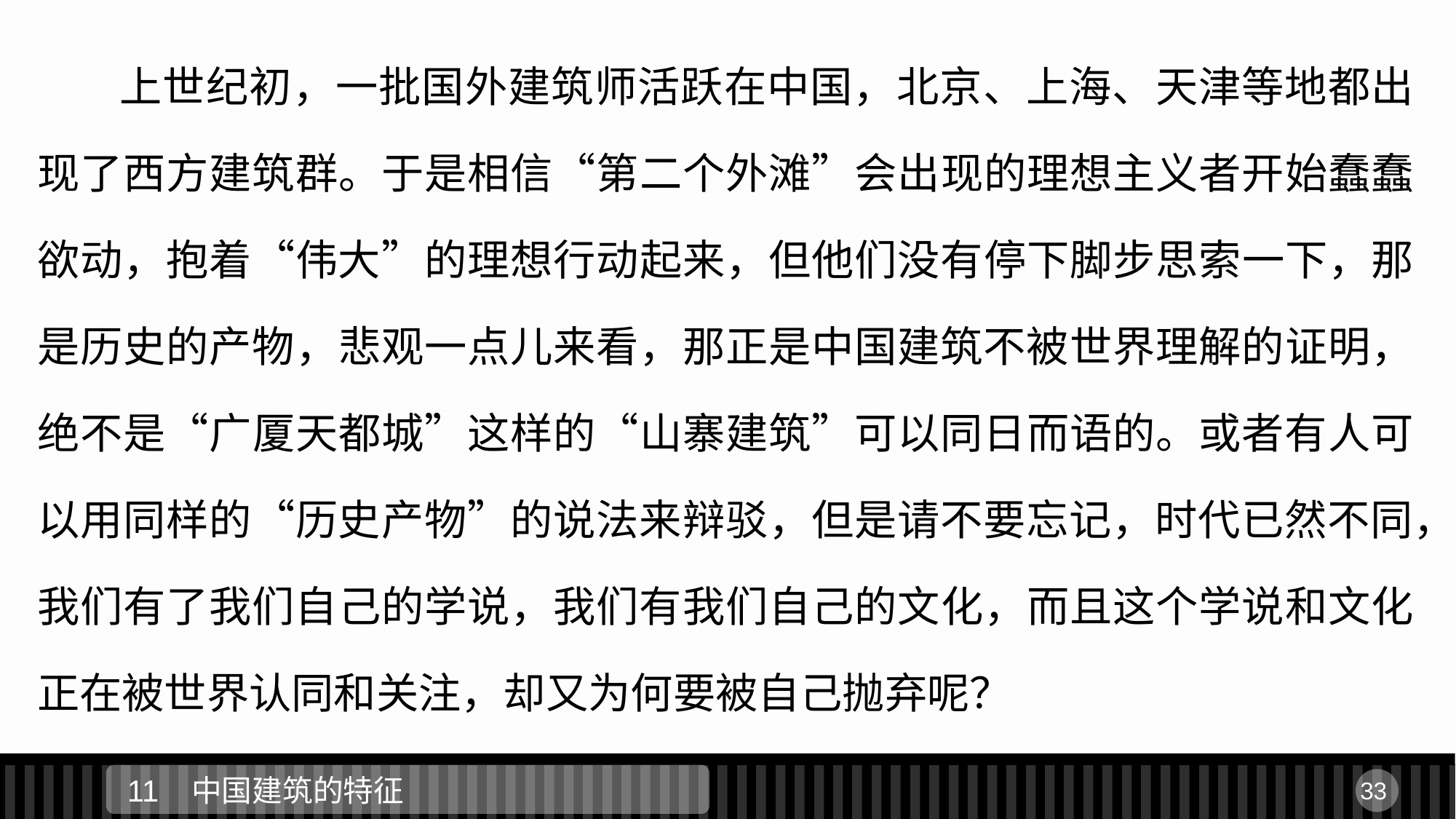

上世纪初，一批国外建筑师活跃在中国，北京、上海、天津等地都出现了西方建筑群。于是相信“第二个外滩”会出现的理想主义者开始蠢蠢欲动，抱着“伟大”的理想行动起来，但他们没有停下脚步思索一下，那是历史的产物，悲观一点儿来看，那正是中国建筑不被世界理解的证明，绝不是“广厦天都城”这样的“山寨建筑”可以同日而语的。或者有人可以用同样的“历史产物”的说法来辩驳，但是请不要忘记，时代已然不同，我们有了我们自己的学说，我们有我们自己的文化，而且这个学说和文化正在被世界认同和关注，却又为何要被自己抛弃呢？